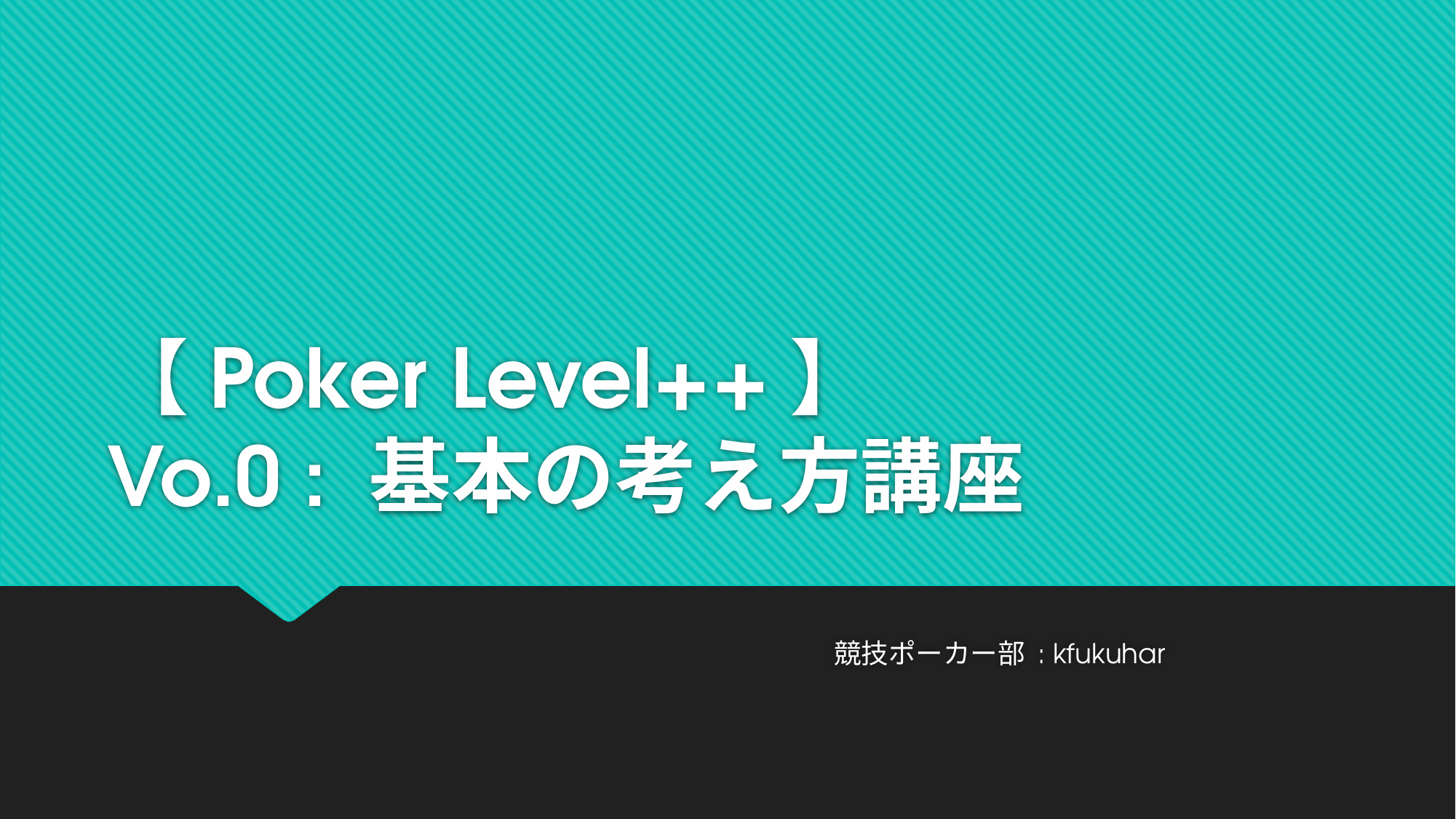

# 【Poker Level++】 Vo.0 : 基本の考え方講座
競技ポーカー部 : kfukuhar